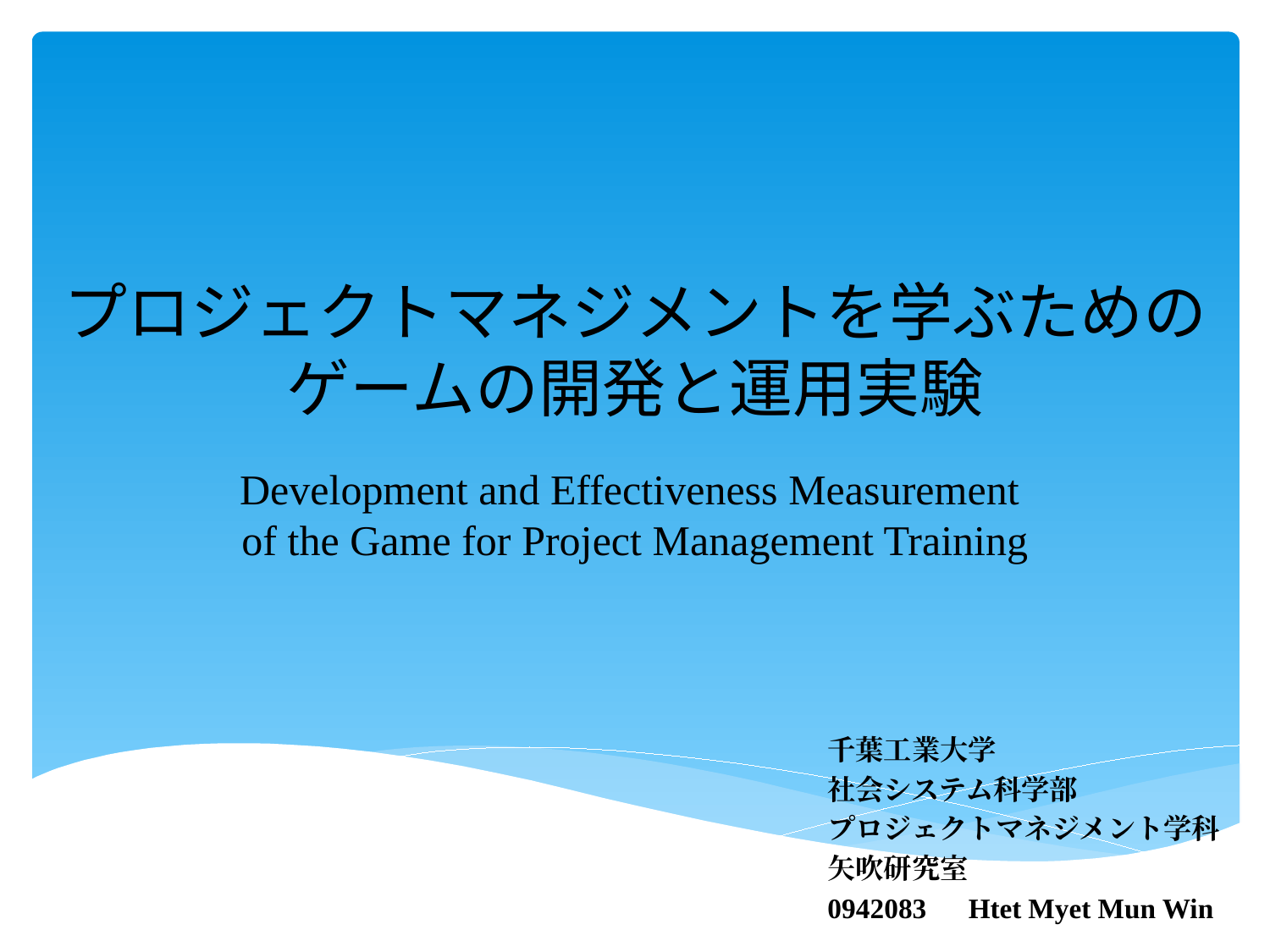

プロジェクトマネジメントを学ぶための
ゲームの開発と運用実験
Development and Effectiveness Measurement
of the Game for Project Management Training
千葉工業大学
社会システム科学部
プロジェクトマネジメント学科
矢吹研究室
0942083　Htet Myet Mun Win